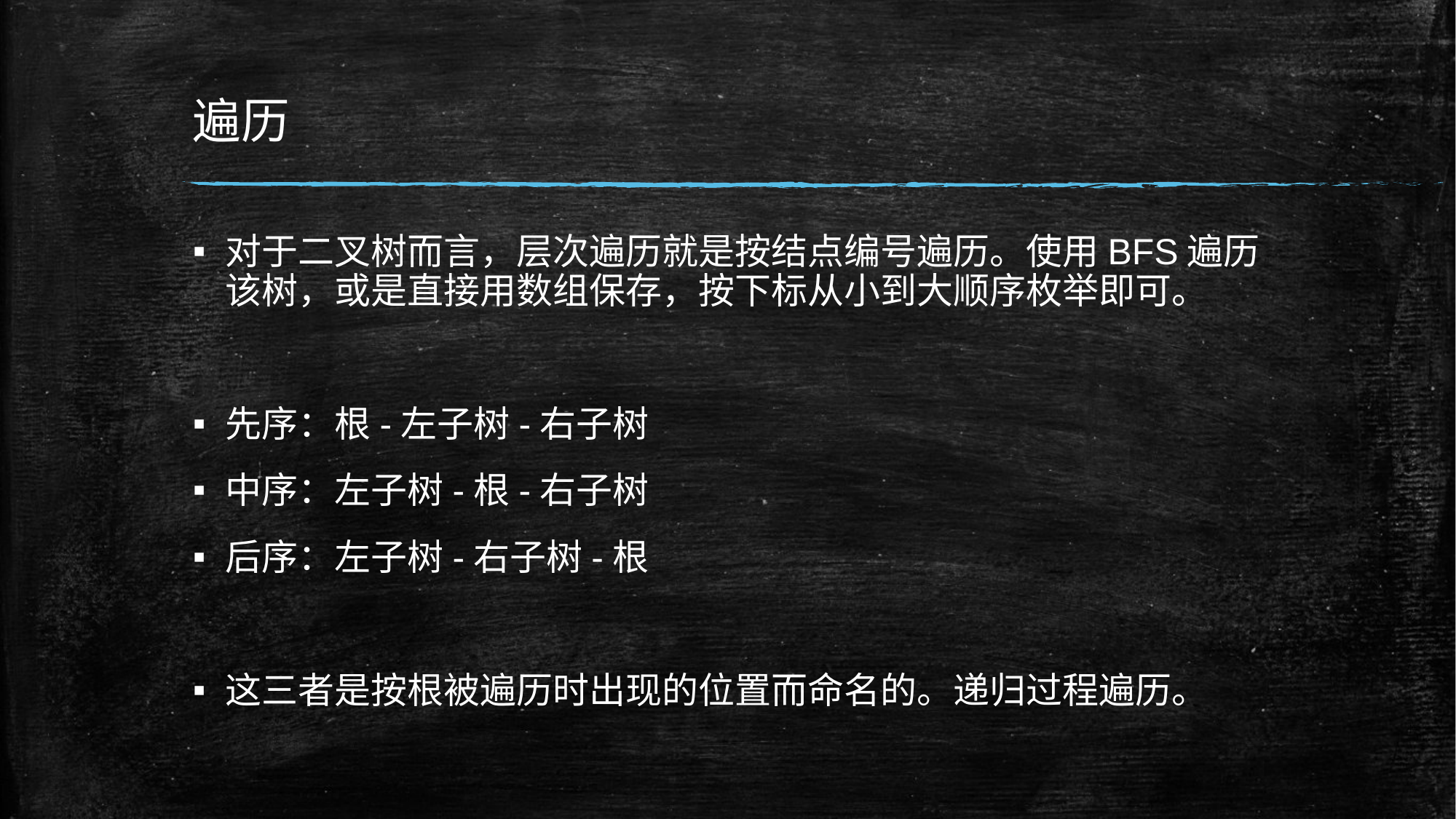

# 遍历
对于二叉树而言，层次遍历就是按结点编号遍历。使用BFS遍历该树，或是直接用数组保存，按下标从小到大顺序枚举即可。

先序：根-左子树-右子树
中序：左子树-根-右子树
后序：左子树-右子树-根

这三者是按根被遍历时出现的位置而命名的。递归过程遍历。